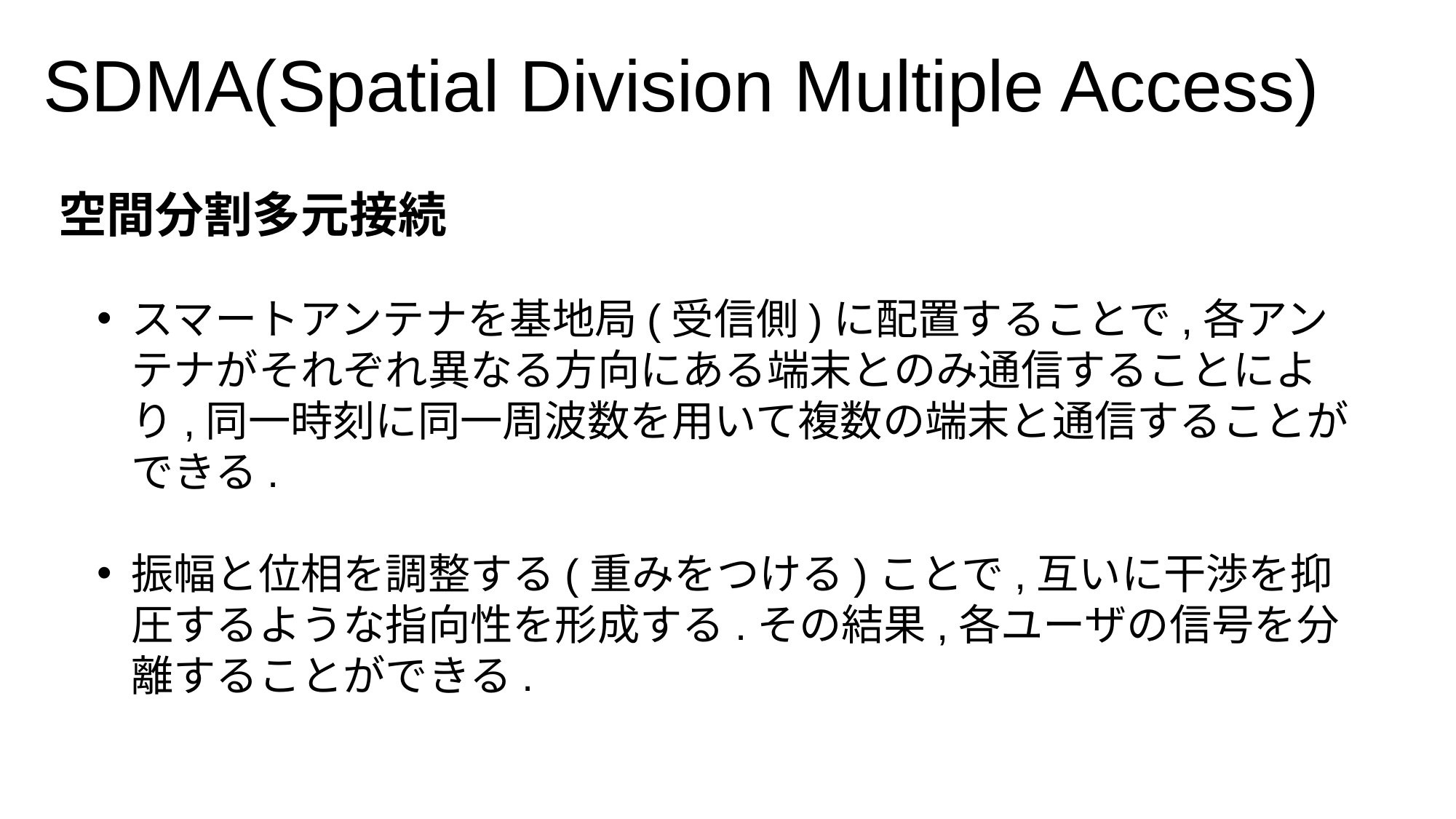

# SDMA(Spatial Division Multiple Access)
空間分割多元接続
スマートアンテナを基地局(受信側)に配置することで,各アンテナがそれぞれ異なる方向にある端末とのみ通信することにより,同一時刻に同一周波数を用いて複数の端末と通信することができる.

振幅と位相を調整する(重みをつける)ことで,互いに干渉を抑圧するような指向性を形成する.その結果,各ユーザの信号を分離することができる.